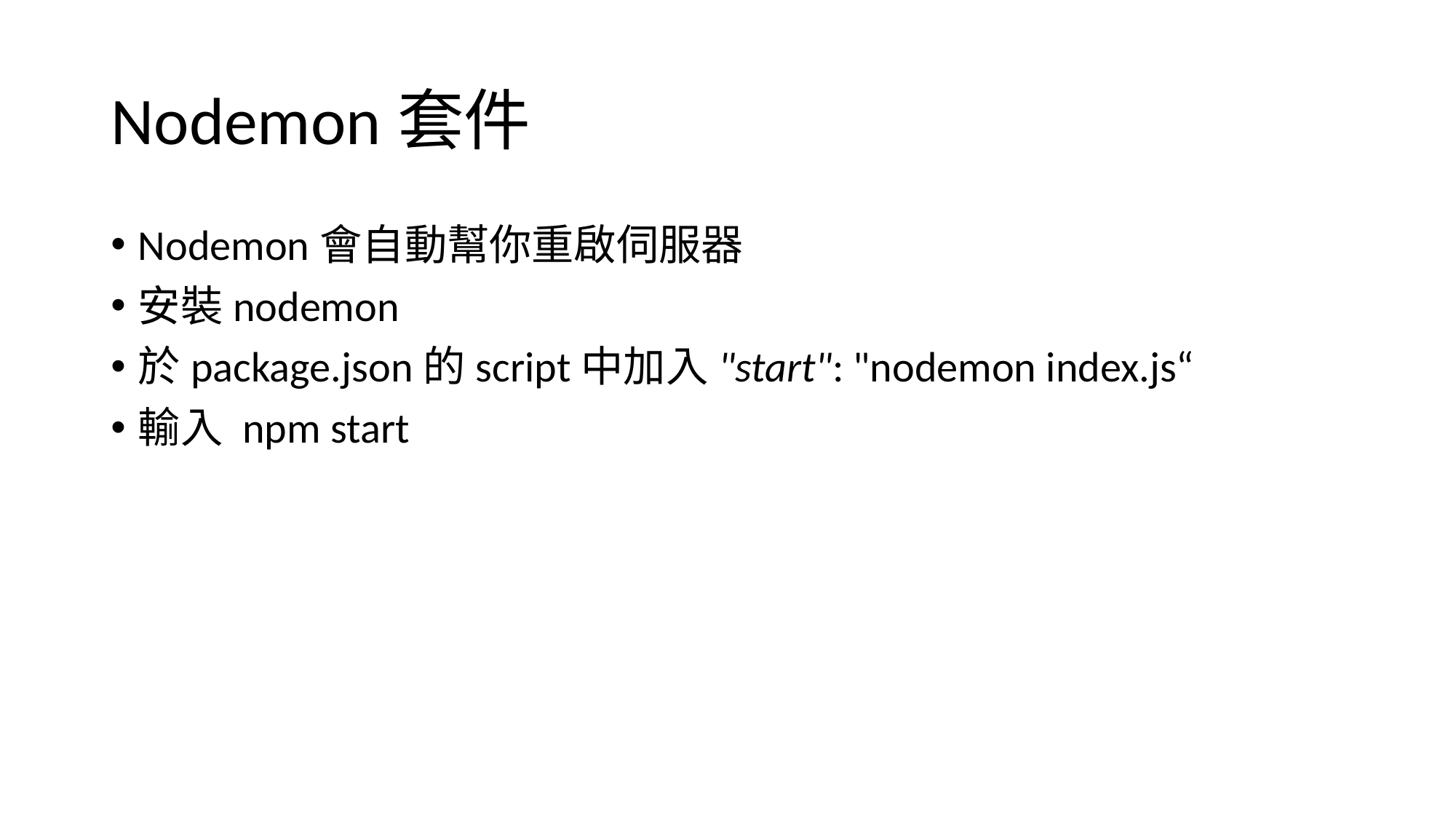

# Nodemon套件
Nodemon會自動幫你重啟伺服器
安裝nodemon
於package.json的script中加入"start": "nodemon index.js“
輸入 npm start